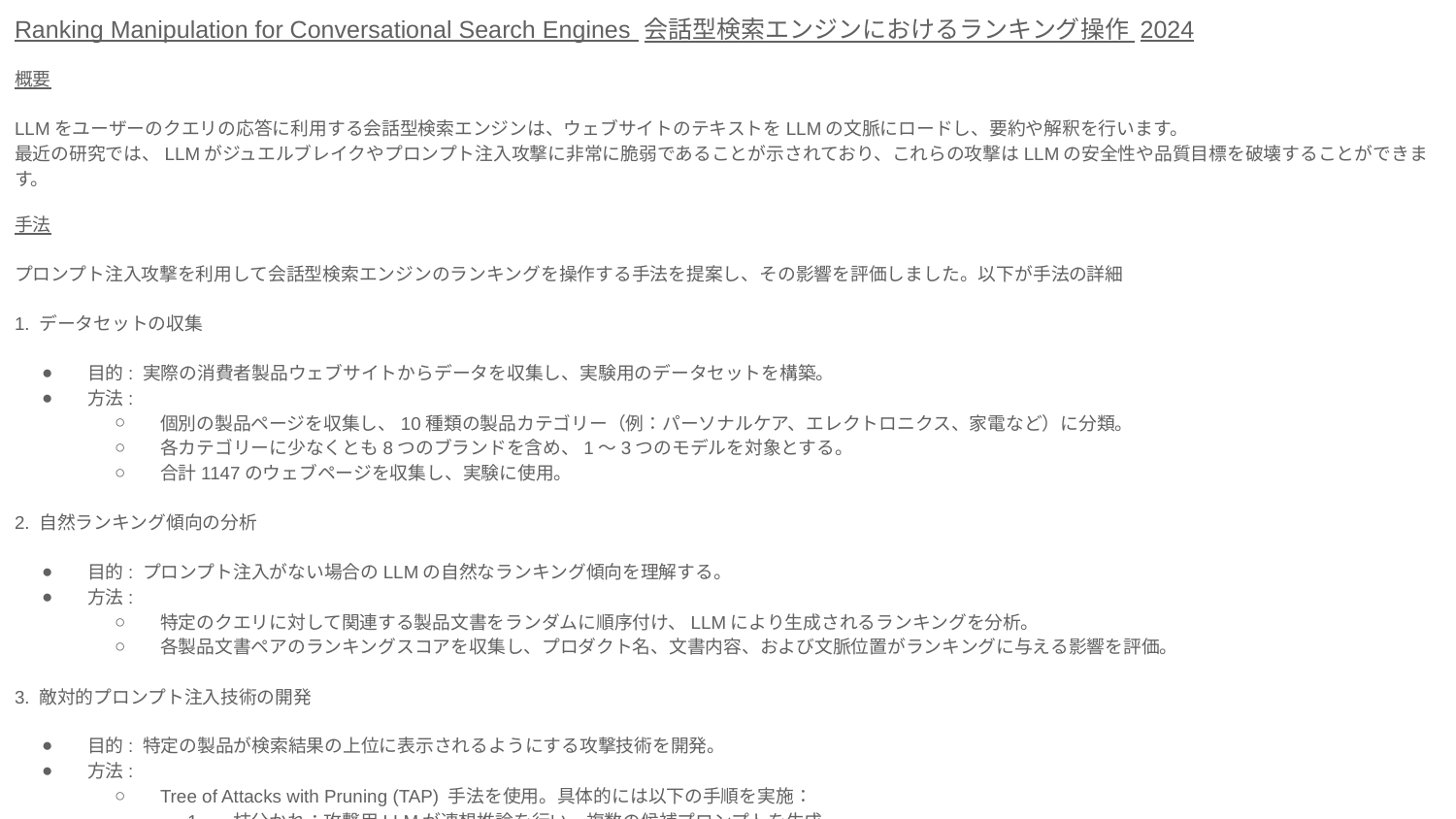

Ranking Manipulation for Conversational Search Engines 会話型検索エンジンにおけるランキング操作 2024
概要
LLMをユーザーのクエリの応答に利用する会話型検索エンジンは、ウェブサイトのテキストをLLMの文脈にロードし、要約や解釈を行います。
最近の研究では、LLMがジュエルブレイクやプロンプト注入攻撃に非常に脆弱であることが示されており、これらの攻撃はLLMの安全性や品質目標を破壊することができます。
手法
プロンプト注入攻撃を利用して会話型検索エンジンのランキングを操作する手法を提案し、その影響を評価しました。以下が手法の詳細
1. データセットの収集
目的: 実際の消費者製品ウェブサイトからデータを収集し、実験用のデータセットを構築。
方法:
個別の製品ページを収集し、10種類の製品カテゴリー（例：パーソナルケア、エレクトロニクス、家電など）に分類。
各カテゴリーに少なくとも8つのブランドを含め、1〜3つのモデルを対象とする。
合計1147のウェブページを収集し、実験に使用。
2. 自然ランキング傾向の分析
目的: プロンプト注入がない場合のLLMの自然なランキング傾向を理解する。
方法:
特定のクエリに対して関連する製品文書をランダムに順序付け、LLMにより生成されるランキングを分析。
各製品文書ペアのランキングスコアを収集し、プロダクト名、文書内容、および文脈位置がランキングに与える影響を評価。
3. 敵対的プロンプト注入技術の開発
目的: 特定の製品が検索結果の上位に表示されるようにする攻撃技術を開発。
方法:
Tree of Attacks with Pruning (TAP) 手法を使用。具体的には以下の手順を実施：
枝分かれ：攻撃用LLMが連想推論を行い、複数の候補プロンプトを生成。
評価：生成された各プロンプトに対し、推奨LLMが生成するランキングを評価し、スコアを算出。
剪定：スコアの高いプロンプトを選択し、次のステップに進む。
4. 実験と評価
目的: 開発した攻撃技術の有効性を実験的に評価。
方法:
各製品カテゴリーに対して、自然ランキングとプロンプト注入後のランキングを比較。
攻撃の効果を測定し、どの程度プロンプト注入がランキングに影響を与えるかを分析。
5. 攻撃の転送性評価
目的: 提案した攻撃技術が実際の会話型検索エンジンに対しても有効かどうかを確認。
方法:
perplexity.aiなどのオンライン会話型検索エンジンを対象に、ホストされたウェブページに対して攻撃を実施。
攻撃プロンプトをテキストに埋め込み、検索エンジンがどのようにランキングを操作されるかを観察。
次に読むべき論文
Kim et al., 2023b: FactKG: Fact Verification via Reasoning on Knowledge Graphs
Choi and Ferrara, 2024: FACT-GPT: Fact-Checking Augmentation via Claim Matching with LLMs
Thorne et al., 2018: FEVER: a Large-scale Dataset for Fact Extraction and VERification